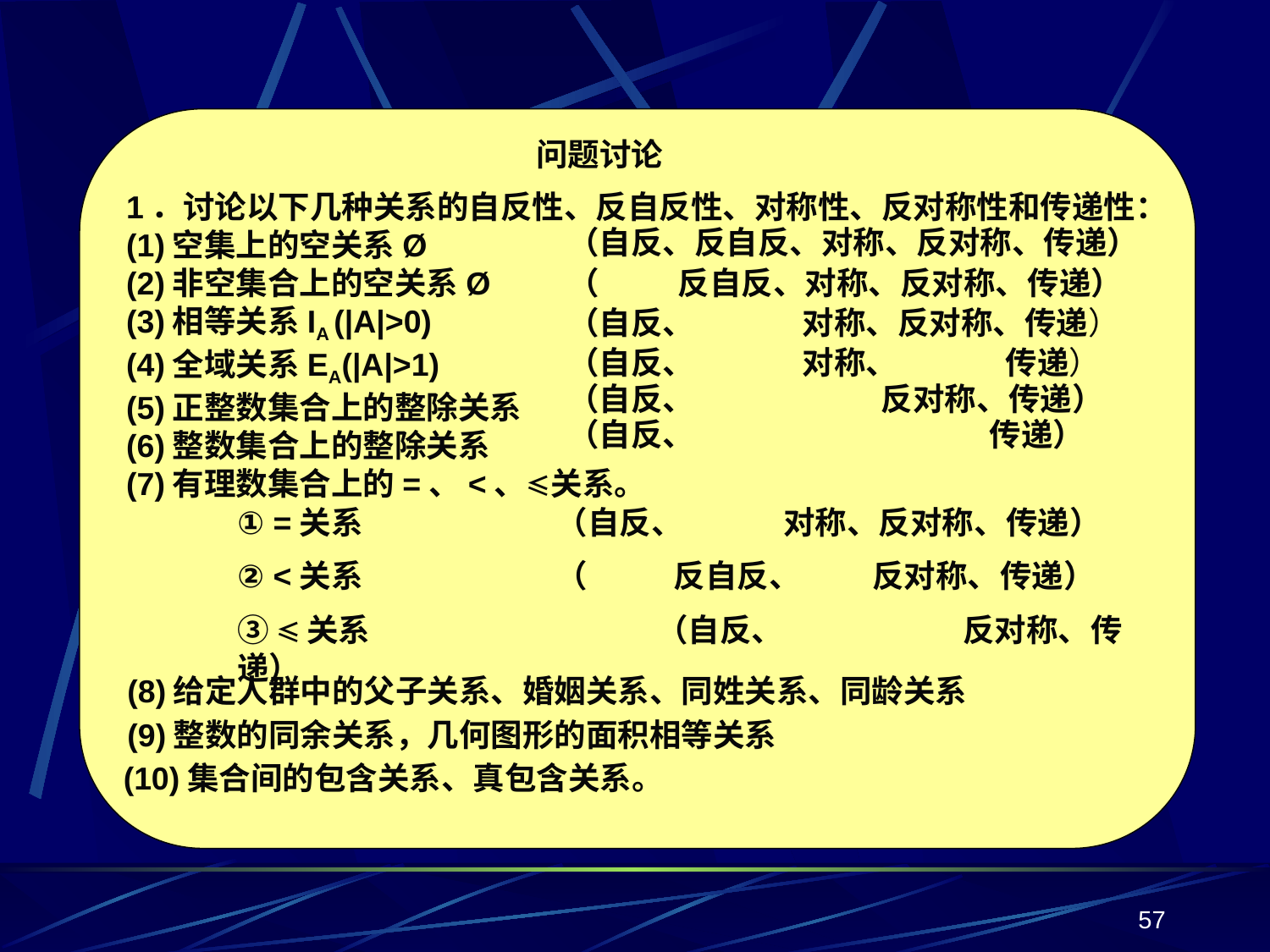

问题讨论
1．讨论以下几种关系的自反性、反自反性、对称性、反对称性和传递性：
(1)空集上的空关系Ø
(2)非空集合上的空关系Ø
(3)相等关系IA (|A|>0)
(4)全域关系EA(|A|>1)
(5)正整数集合上的整除关系
(6)整数集合上的整除关系
(7)有理数集合上的=、<、≤关系。
（自反、反自反、对称、反对称、传递）
（自反、               对称、反对称、传递）
（自反、                          反对称、传递）
① =关系		         （自反、              对称、反对称、传递）
② <关系		         （            反自反、          反对称、传递）
③ ≤关系	                       （自反、                         反对称、传递）
（           反自反、对称、反对称、传递）
（自反、               对称、               传递）
（自反、                                         传递）
(8)给定人群中的父子关系、婚姻关系、同姓关系、同龄关系
(9)整数的同余关系，几何图形的面积相等关系
(10)集合间的包含关系、真包含关系。
57